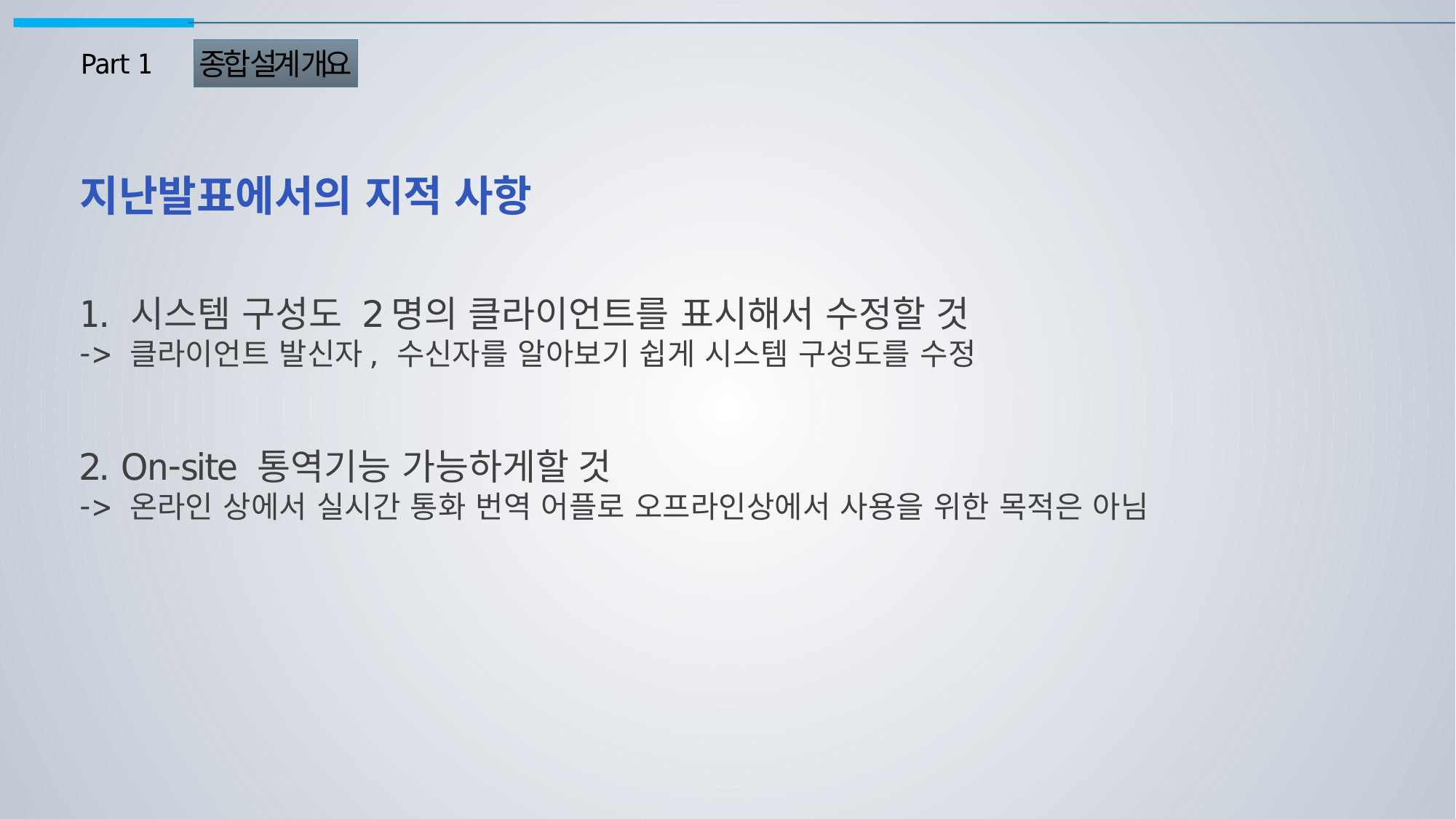

종합 설계 개요
Part 1
지난발표에서의 지적 사항

1. 시스템 구성도 2명의 클라이언트를 표시해서 수정할 것
-> 클라이언트 발신자, 수신자를 알아보기 쉽게 시스템 구성도를 수정

2. On-site 통역기능 가능하게할 것
-> 온라인 상에서 실시간 통화 번역 어플로 오프라인상에서 사용을 위한 목적은 아님